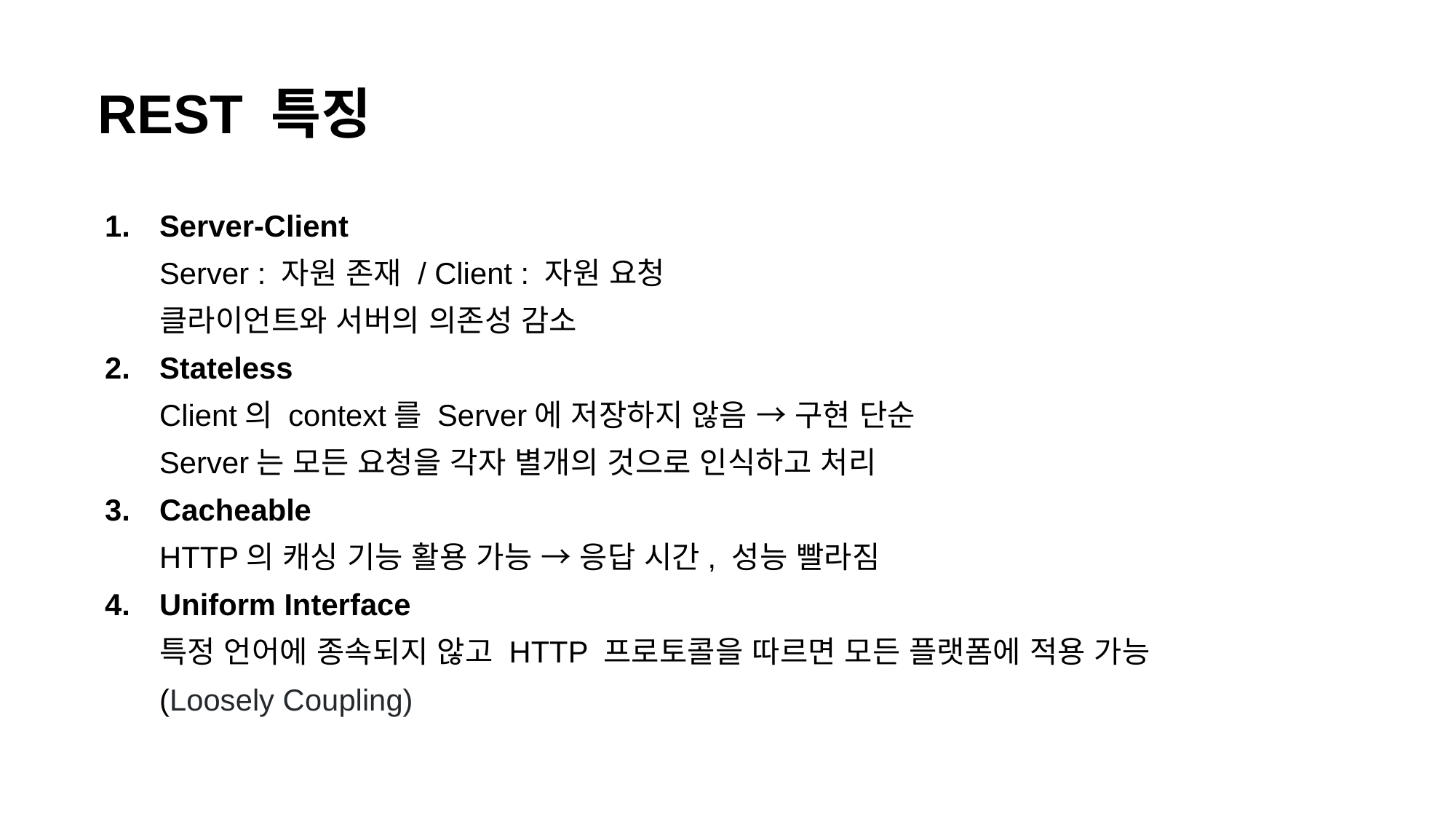

REST 특징
Server-Client
Server : 자원 존재 / Client : 자원 요청
클라이언트와 서버의 의존성 감소
Stateless
Client의 context를 Server에 저장하지 않음 → 구현 단순
Server는 모든 요청을 각자 별개의 것으로 인식하고 처리
Cacheable
HTTP의 캐싱 기능 활용 가능 → 응답 시간, 성능 빨라짐
Uniform Interface
특정 언어에 종속되지 않고 HTTP 프로토콜을 따르면 모든 플랫폼에 적용 가능
(Loosely Coupling)